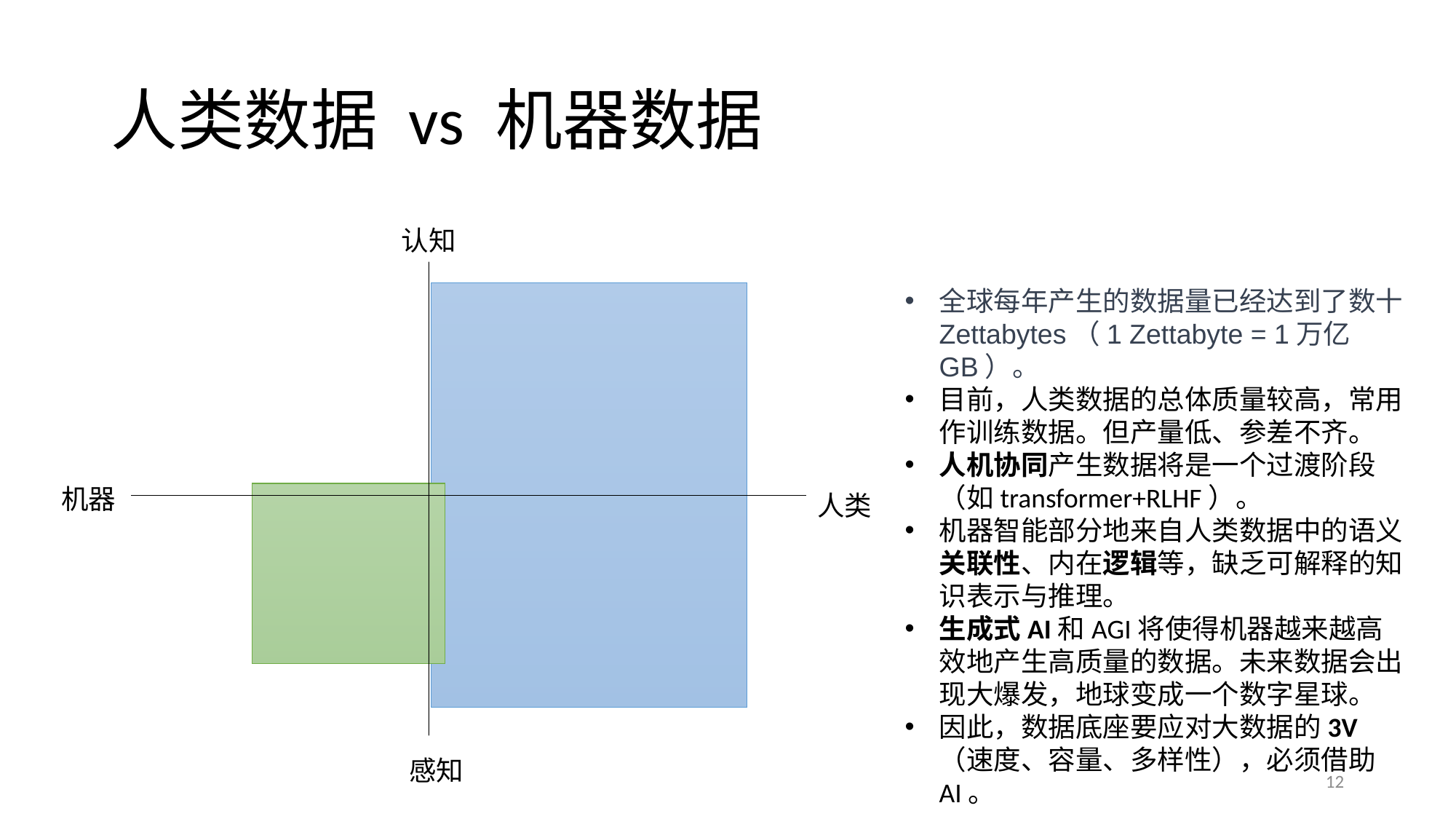

# 人类数据 vs 机器数据
认知
全球每年产生的数据量已经达到了数十Zettabytes（1 Zettabyte = 1万亿GB）。
目前，人类数据的总体质量较高，常用作训练数据。但产量低、参差不齐。
人机协同产生数据将是一个过渡阶段（如transformer+RLHF）。
机器智能部分地来自人类数据中的语义关联性、内在逻辑等，缺乏可解释的知识表示与推理。
生成式AI和AGI将使得机器越来越高效地产生高质量的数据。未来数据会出现大爆发，地球变成一个数字星球。
因此，数据底座要应对大数据的3V（速度、容量、多样性），必须借助AI。

机器

人类
感知
12